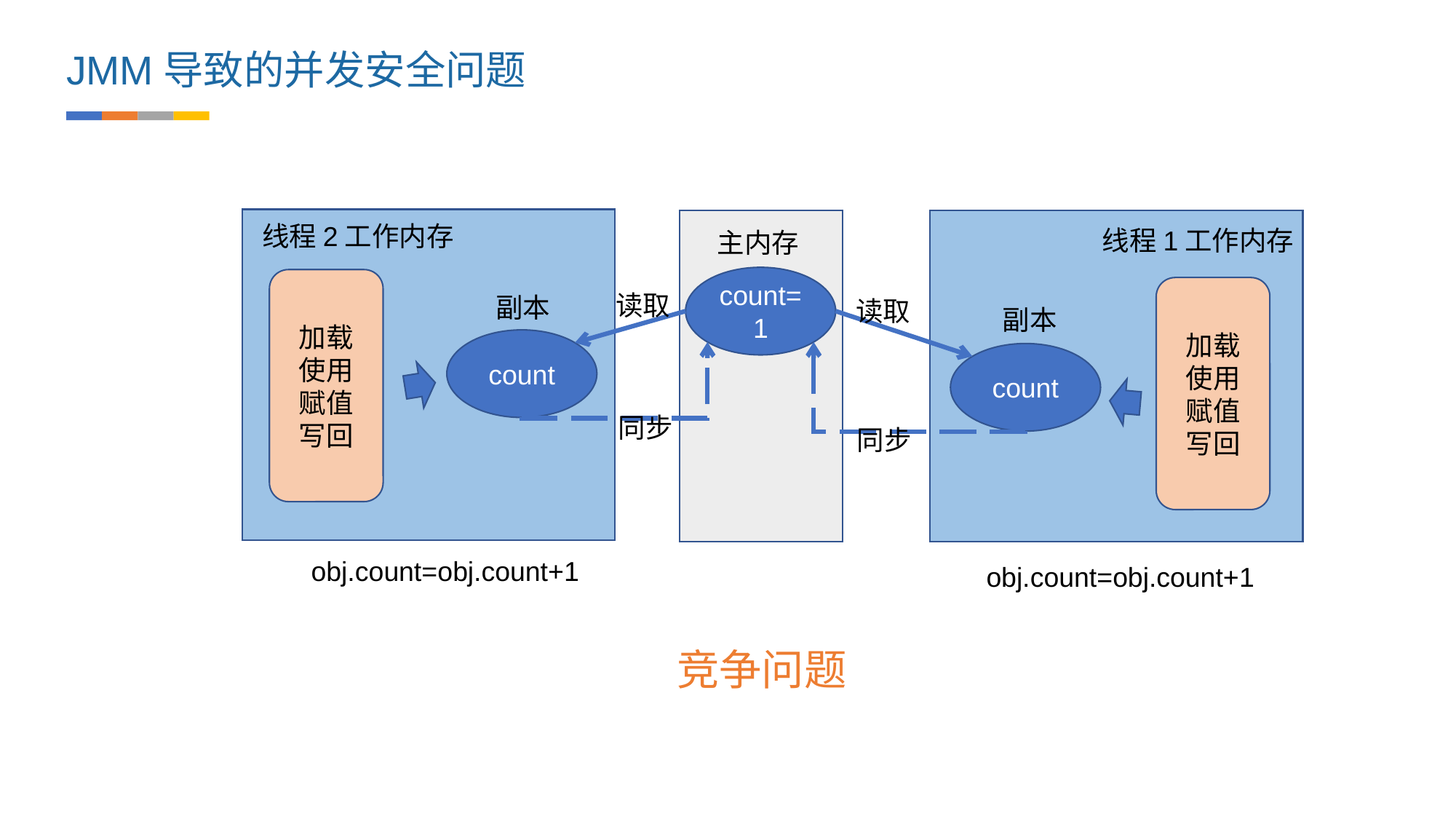

JMM导致的并发安全问题

线程2工作内存
线程1工作内存
主内存
count=1
加载
使用
赋值
写回
加载
使用
赋值
写回
读取
副本
读取
副本
count
count

同步
同步
obj.count=obj.count+1
obj.count=obj.count+1
竞争问题